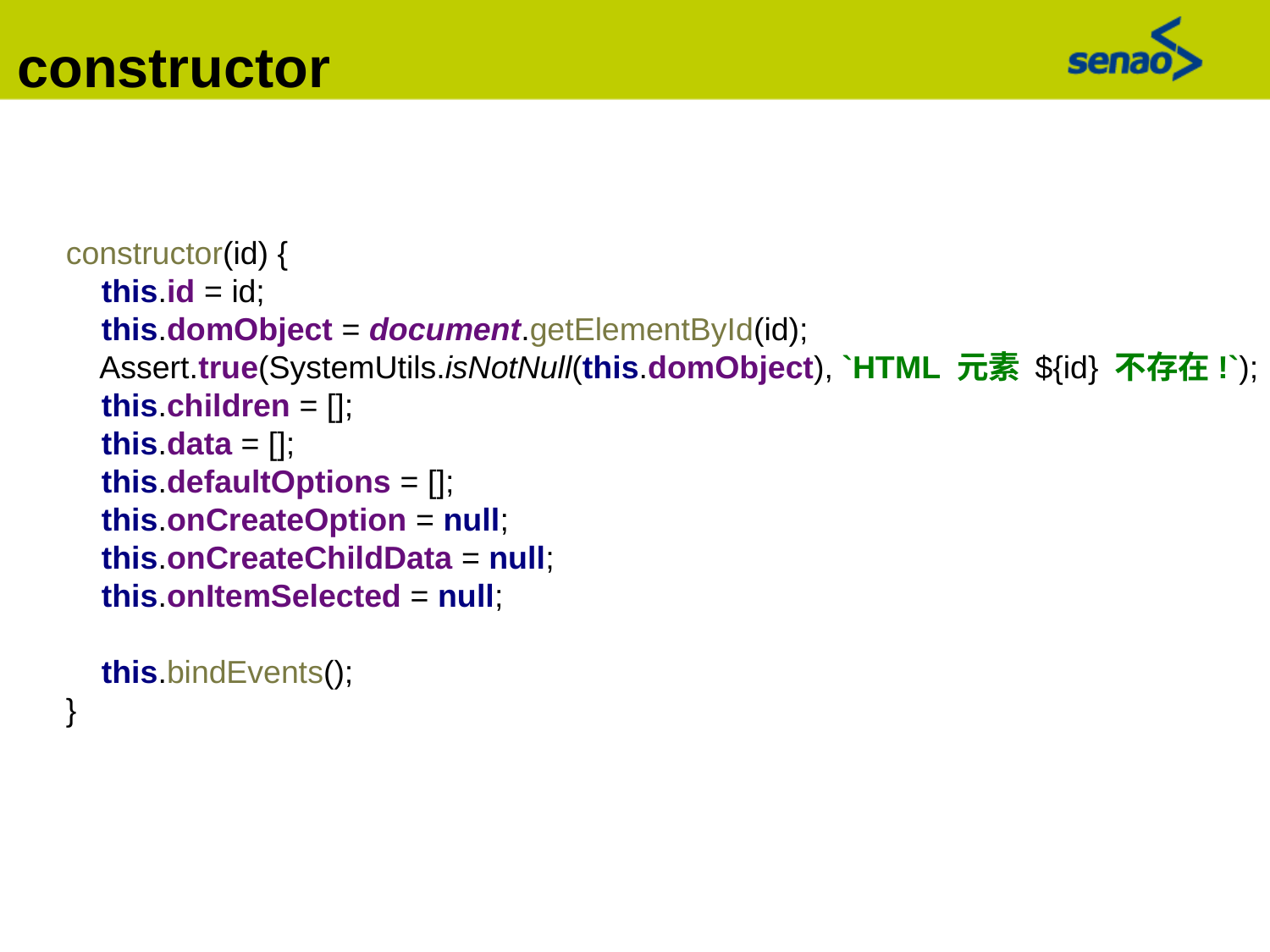

constructor
constructor(id) {
    this.id = id;
    this.domObject = document.getElementById(id);
    Assert.true(SystemUtils.isNotNull(this.domObject), `HTML 元素 ${id} 不存在!`);
    this.children = [];
    this.data = [];
    this.defaultOptions = [];
    this.onCreateOption = null;
    this.onCreateChildData = null;
    this.onItemSelected = null;
    this.bindEvents();
}